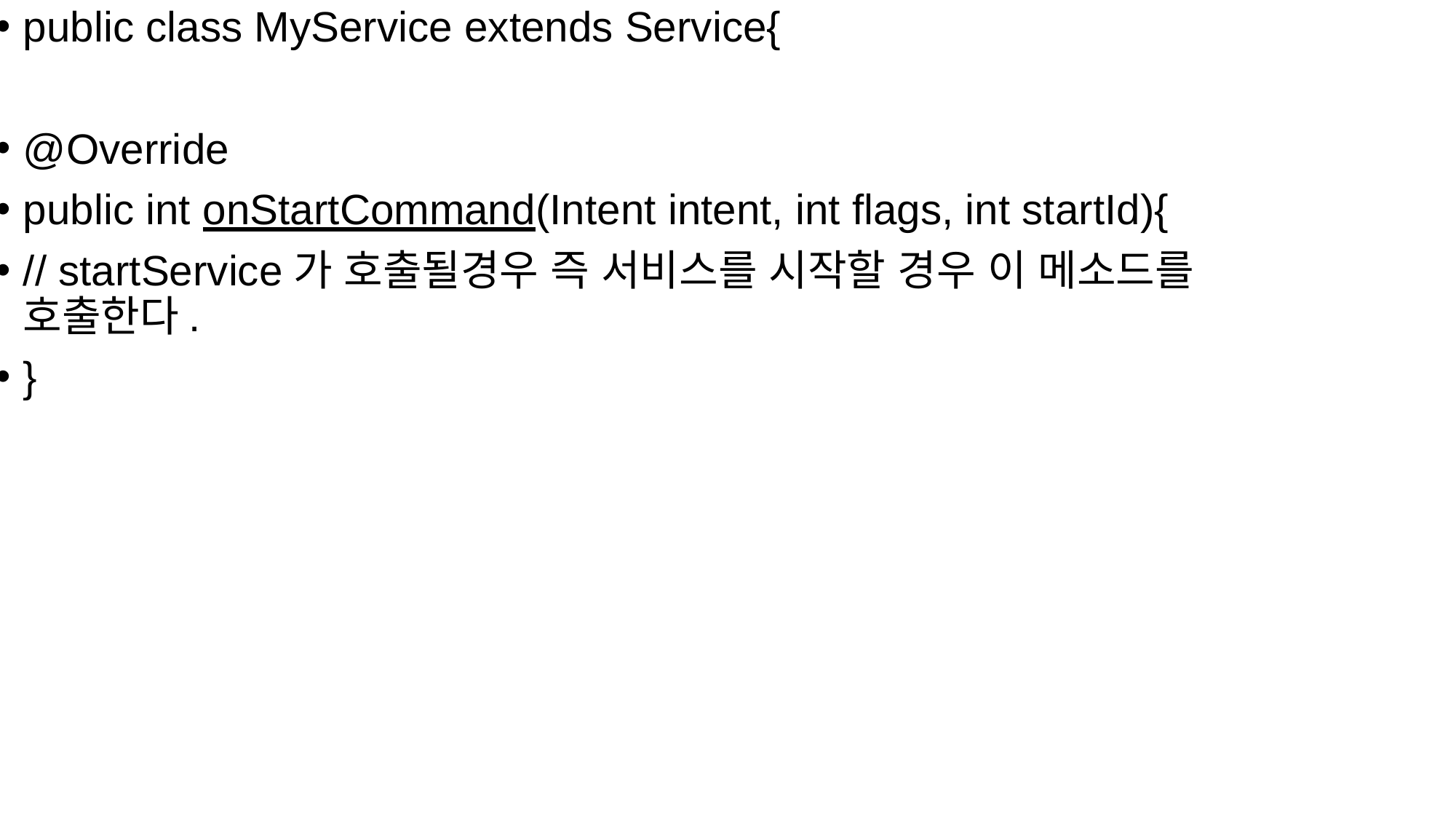

public class MyService extends Service{

@Override
public int onStartCommand(Intent intent, int flags, int startId){
// startService가 호출될경우 즉 서비스를 시작할 경우 이 메소드를 호출한다.
}